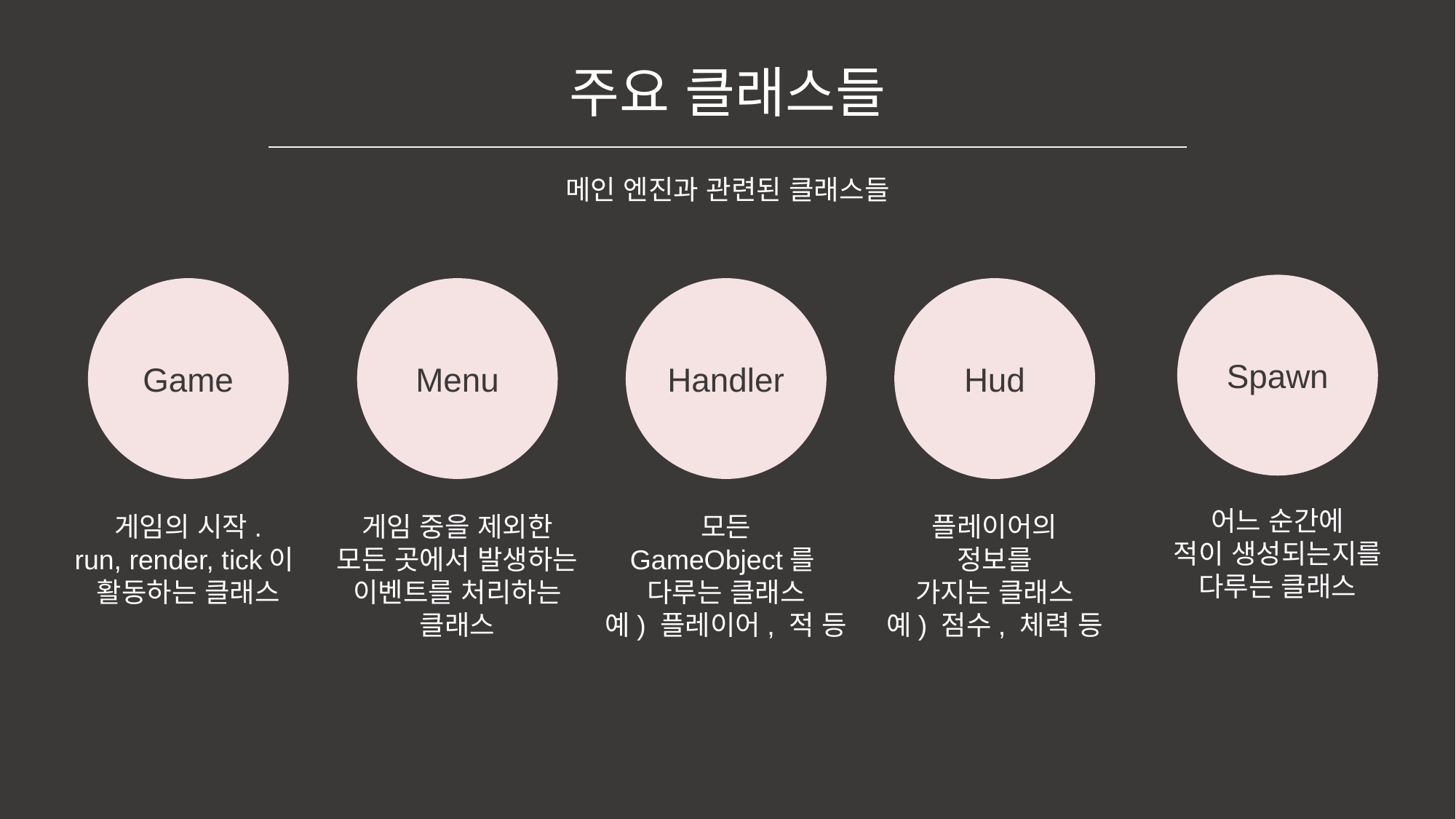

주요 클래스들
메인 엔진과 관련된 클래스들
Spawn
어느 순간에
적이 생성되는지를
다루는 클래스
Game
게임의 시작.
run, render, tick이
활동하는 클래스
Menu
게임 중을 제외한
모든 곳에서 발생하는
이벤트를 처리하는
클래스
Handler
모든
GameObject를
다루는 클래스
예) 플레이어, 적 등
Hud
플레이어의
정보를
가지는 클래스
예) 점수, 체력 등